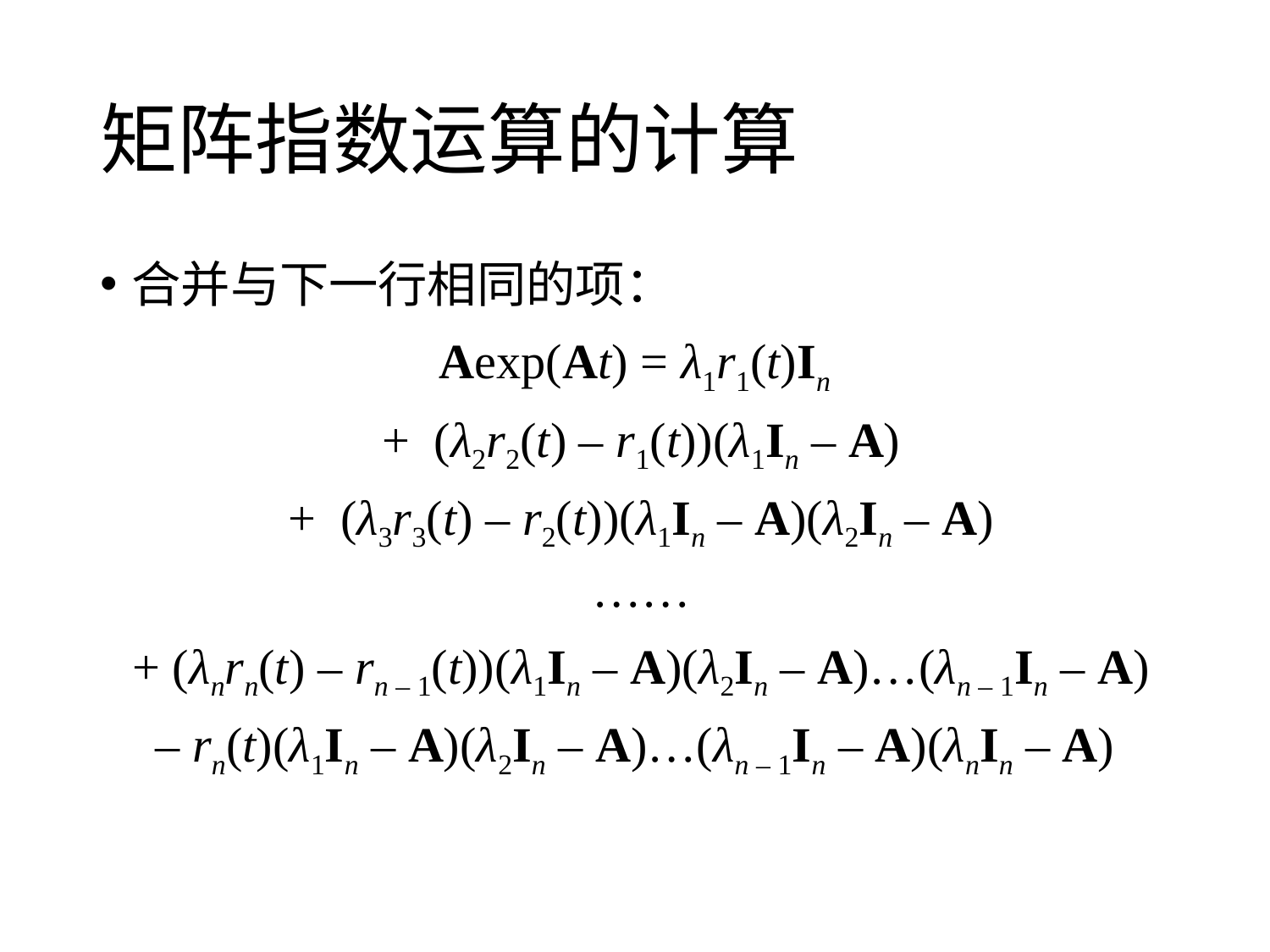

# 矩阵指数运算的计算
合并与下一行相同的项：
Aexp(At) = λ1r1(t)In
 +  (λ2r2(t) – r1(t))(λ1In – A)
 +  (λ3r3(t) – r2(t))(λ1In – A)(λ2In – A)
 ……
 + (λnrn(t) – rn – 1(t))(λ1In – A)(λ2In – A)…(λn – 1In – A)
– rn(t)(λ1In – A)(λ2In – A)…(λn – 1In – A)(λnIn – A)